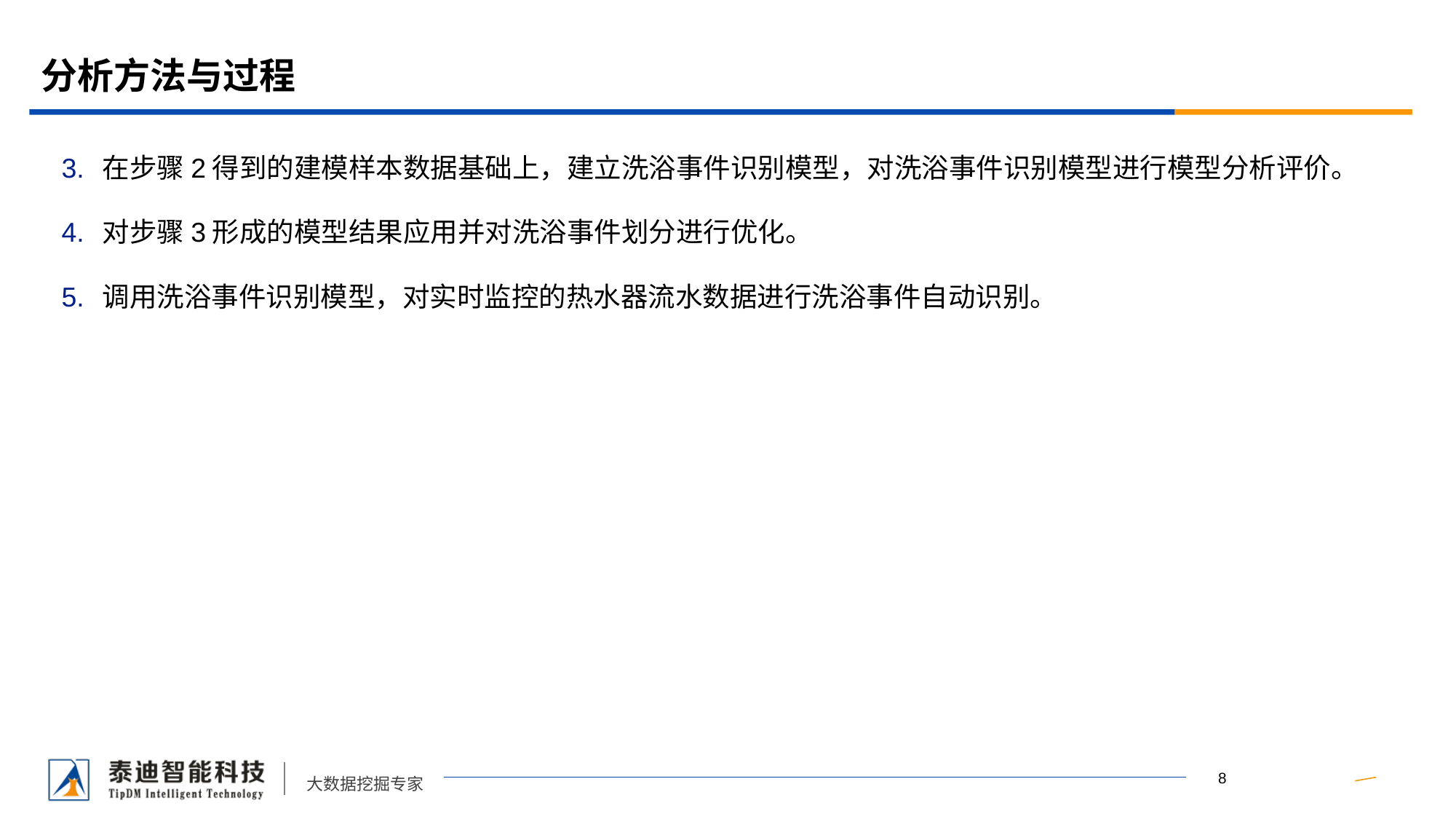

# 分析方法与过程
在步骤2得到的建模样本数据基础上，建立洗浴事件识别模型，对洗浴事件识别模型进行模型分析评价。
对步骤3形成的模型结果应用并对洗浴事件划分进行优化。
调用洗浴事件识别模型，对实时监控的热水器流水数据进行洗浴事件自动识别。